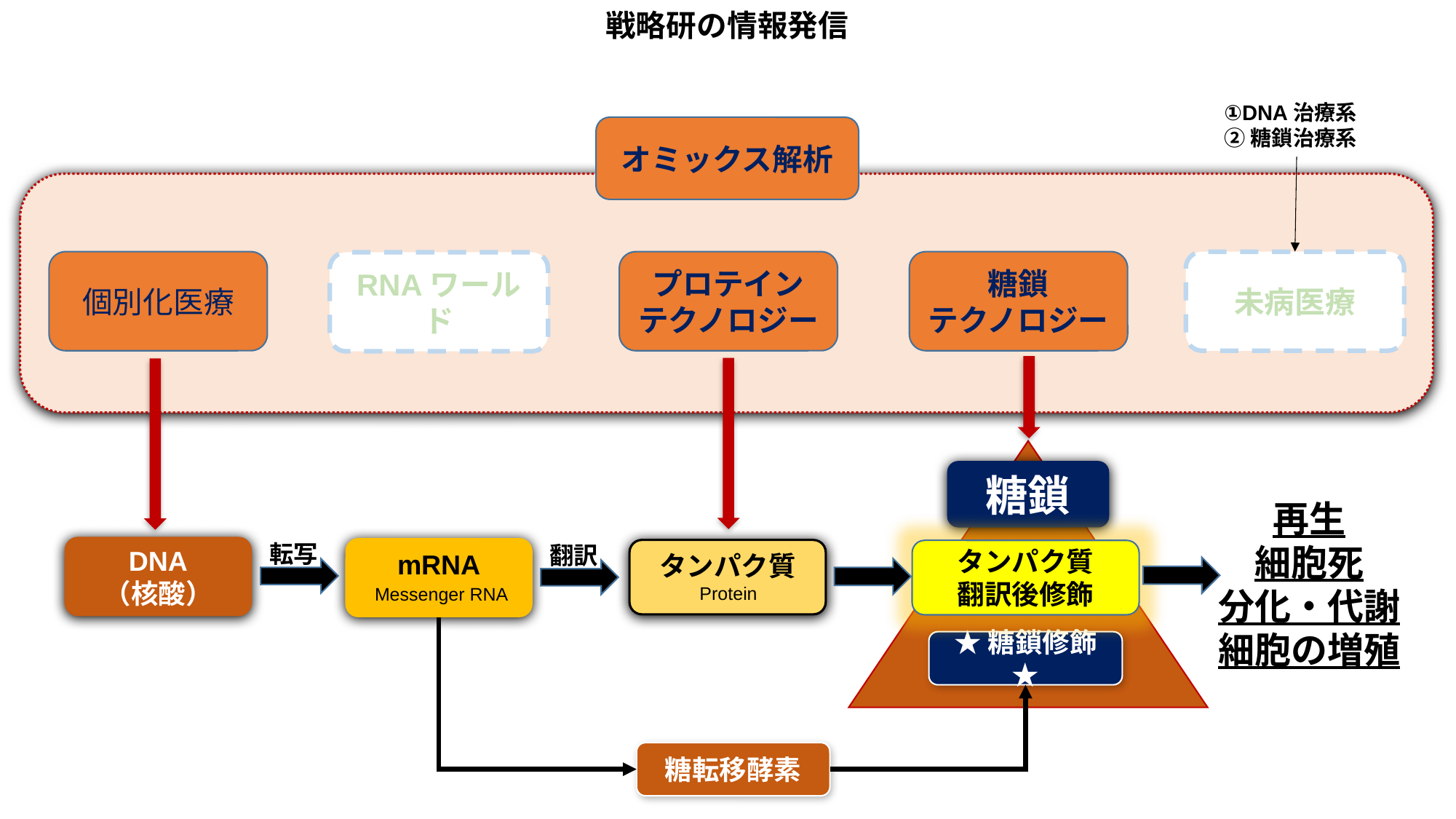

戦略研の情報発信
①DNA治療系
②糖鎖治療系
オミックス解析

個別化医療
プロテイン
テクノロジー
糖鎖
テクノロジー
未病医療
RNAワールド

糖鎖
再生
細胞死
分化・代謝
細胞の増殖
転写
翻訳
DNA
（核酸）
mRNA
タンパク質
タンパク質
翻訳後修飾

Protein
Messenger RNA
★糖鎖修飾★
糖転移酵素